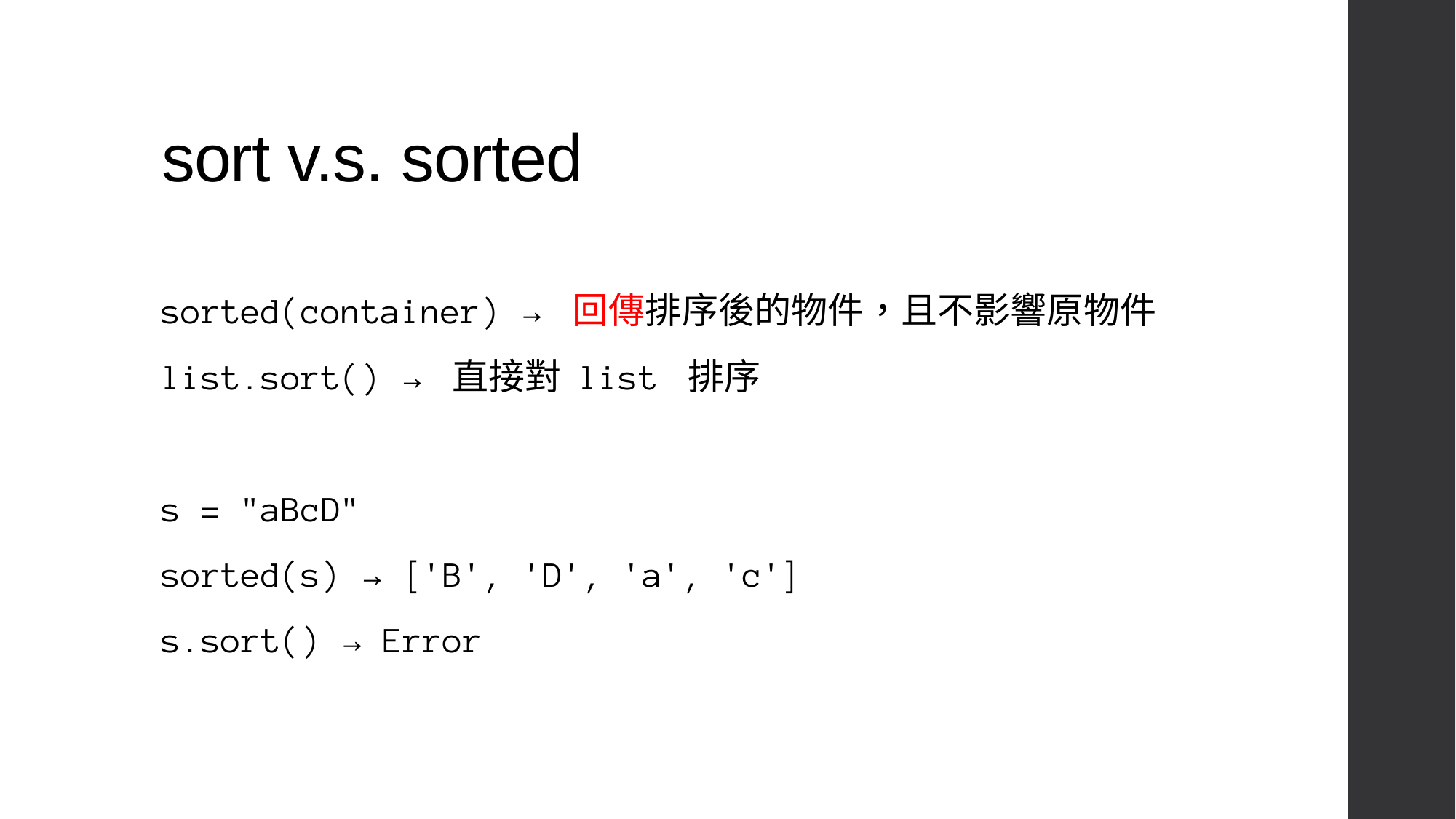

# sort v.s. sorted

sorted(container) → 回傳排序後的物件，且不影響原物件
list.sort() → 直接對 list 排序

s = "aBcD"
sorted(s) → ['B', 'D', 'a', 'c']
s.sort() → Error